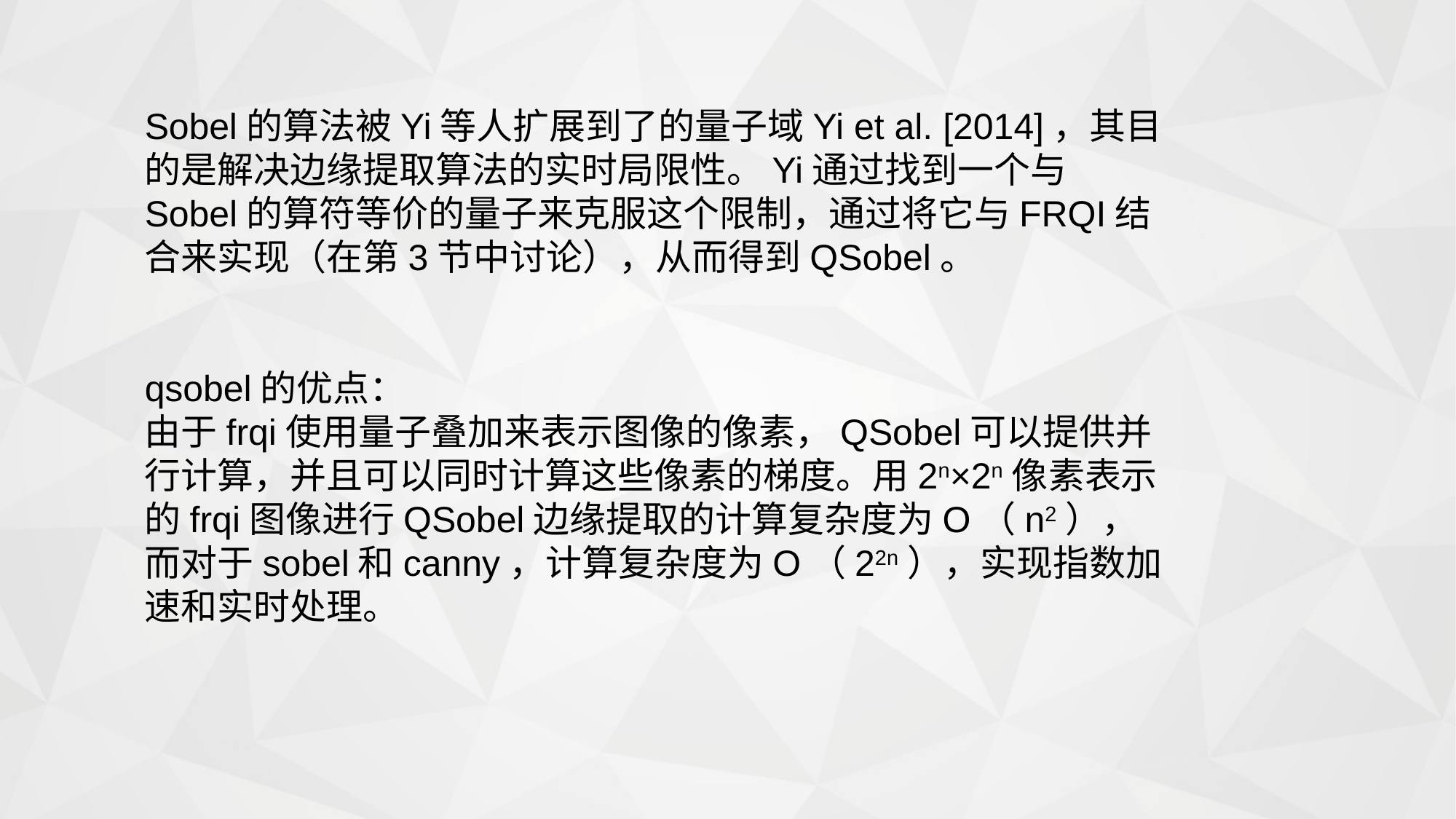

Sobel的算法被Yi等人扩展到了的量子域Yi et al. [2014]，其目的是解决边缘提取算法的实时局限性。Yi通过找到一个与Sobel的算符等价的量子来克服这个限制，通过将它与FRQI结合来实现（在第3节中讨论），从而得到QSobel。

qsobel的优点：
由于frqi使用量子叠加来表示图像的像素，QSobel可以提供并行计算，并且可以同时计算这些像素的梯度。用2n×2n像素表示的frqi图像进行QSobel边缘提取的计算复杂度为O（n2），而对于sobel和canny，计算复杂度为O（22n），实现指数加速和实时处理。